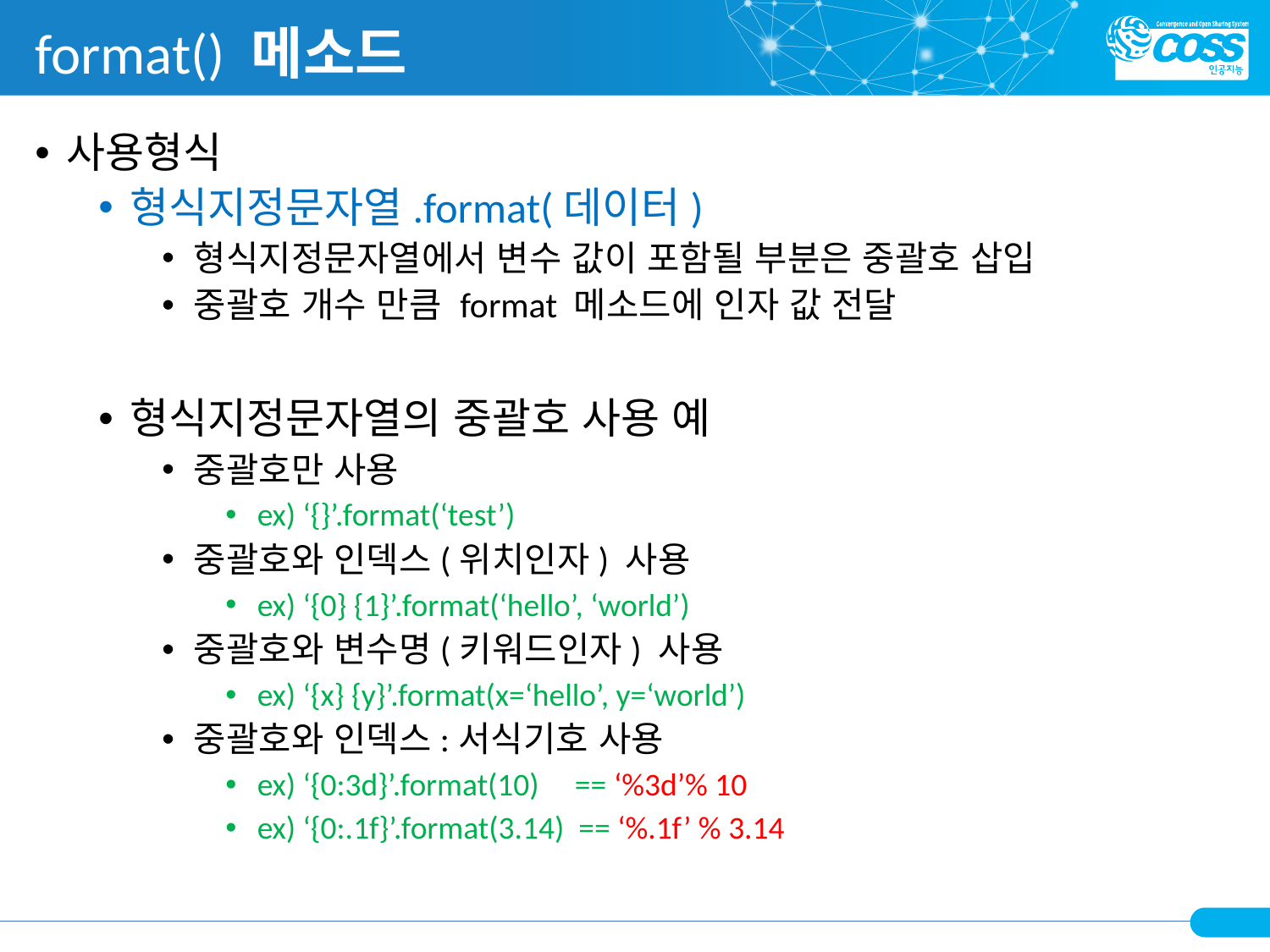

# format() 메소드
사용형식
형식지정문자열.format(데이터)
형식지정문자열에서 변수 값이 포함될 부분은 중괄호 삽입
중괄호 개수 만큼 format 메소드에 인자 값 전달

형식지정문자열의 중괄호 사용 예
중괄호만 사용
ex) ‘{}’.format(‘test’)
중괄호와 인덱스(위치인자) 사용
ex) ‘{0} {1}’.format(‘hello’, ‘world’)
중괄호와 변수명(키워드인자) 사용
ex) ‘{x} {y}’.format(x=‘hello’, y=‘world’)
중괄호와 인덱스:서식기호 사용
ex) ‘{0:3d}’.format(10)     == ‘%3d’% 10
ex) ‘{0:.1f}’.format(3.14)  == ‘%.1f’ % 3.14